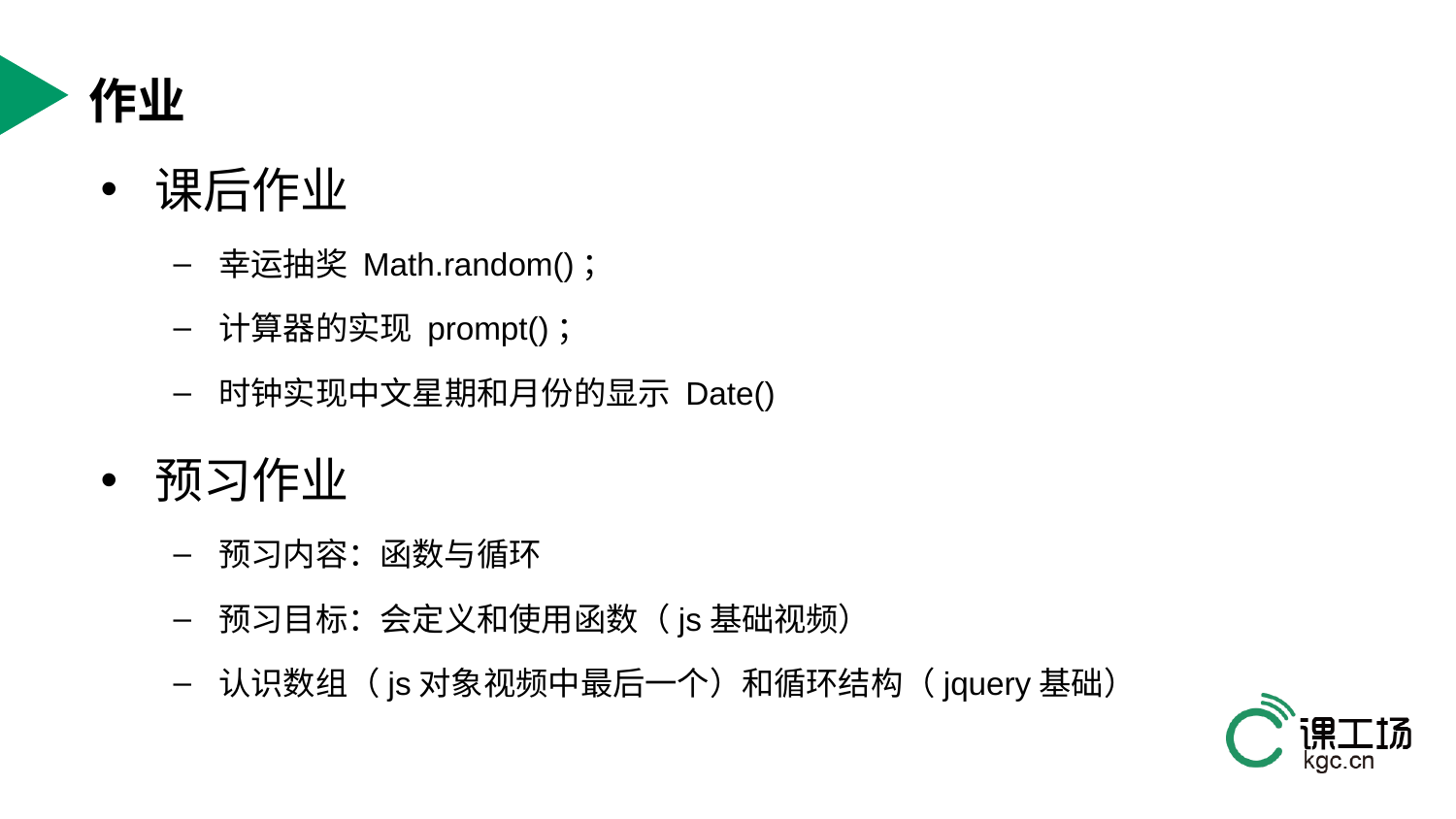

# 作业
课后作业
幸运抽奖 Math.random()；
计算器的实现 prompt()；
时钟实现中文星期和月份的显示 Date()
预习作业
预习内容：函数与循环
预习目标：会定义和使用函数（js基础视频）
认识数组（js对象视频中最后一个）和循环结构（jquery基础）